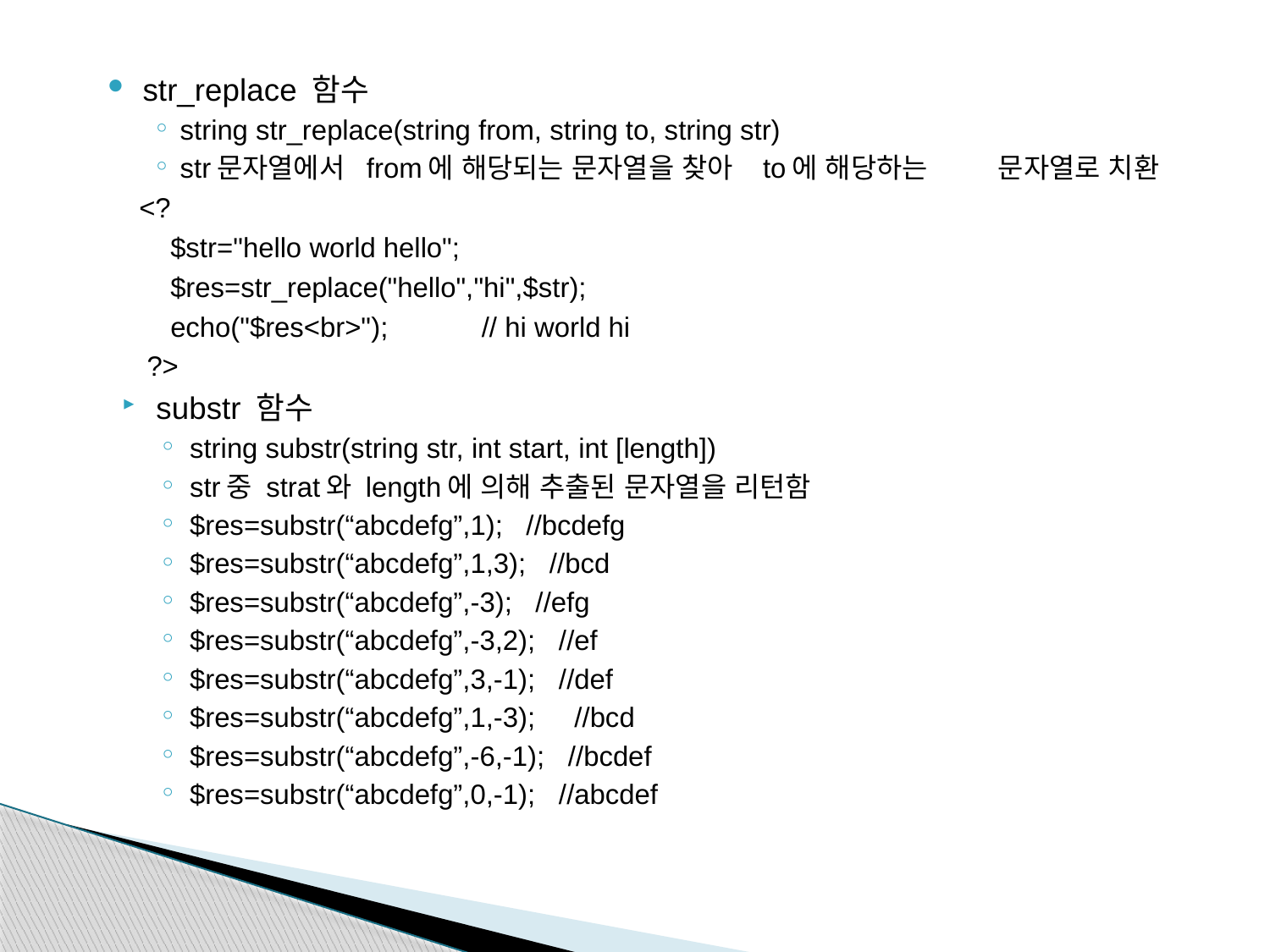

str_replace 함수
string str_replace(string from, string to, string str)
str문자열에서  from에 해당되는 문자열을 찾아   to에 해당하는         문자열로 치환
    <?
        $str="hello world hello";
        $res=str_replace("hello","hi",$str);
        echo("$res<br>");            // hi world hi
     ?>
substr 함수
string substr(string str, int start, int [length])
str중 strat와 length에 의해 추출된 문자열을 리턴함
$res=substr(“abcdefg”,1);   //bcdefg
$res=substr(“abcdefg”,1,3);   //bcd
$res=substr(“abcdefg”,-3);   //efg
$res=substr(“abcdefg”,-3,2);   //ef
$res=substr(“abcdefg”,3,-1);   //def
$res=substr(“abcdefg”,1,-3);     //bcd
$res=substr(“abcdefg”,-6,-1);   //bcdef
$res=substr(“abcdefg”,0,-1);   //abcdef